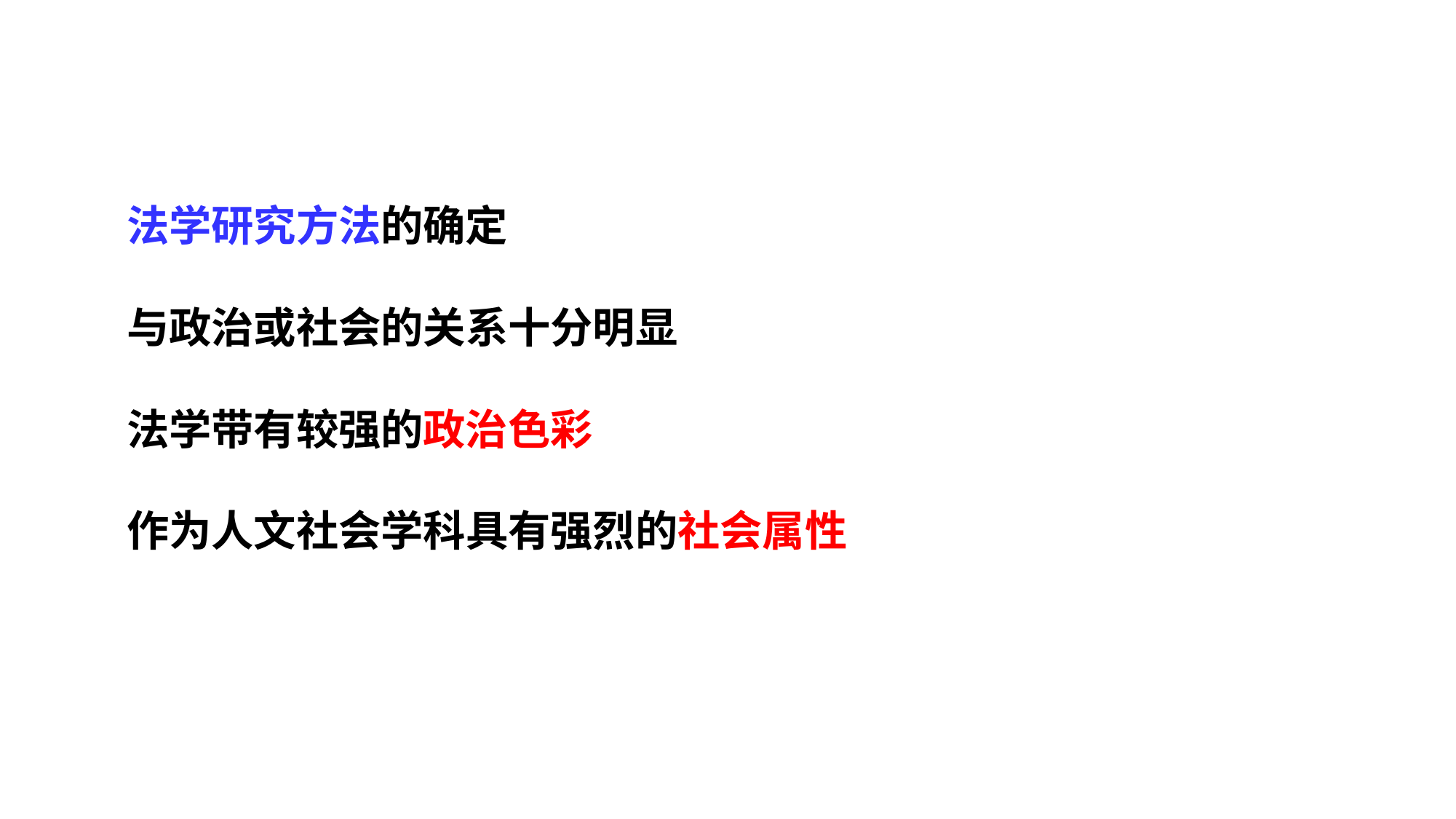

法学研究方法的确定
与政治或社会的关系十分明显
法学带有较强的政治色彩
作为人文社会学科具有强烈的社会属性